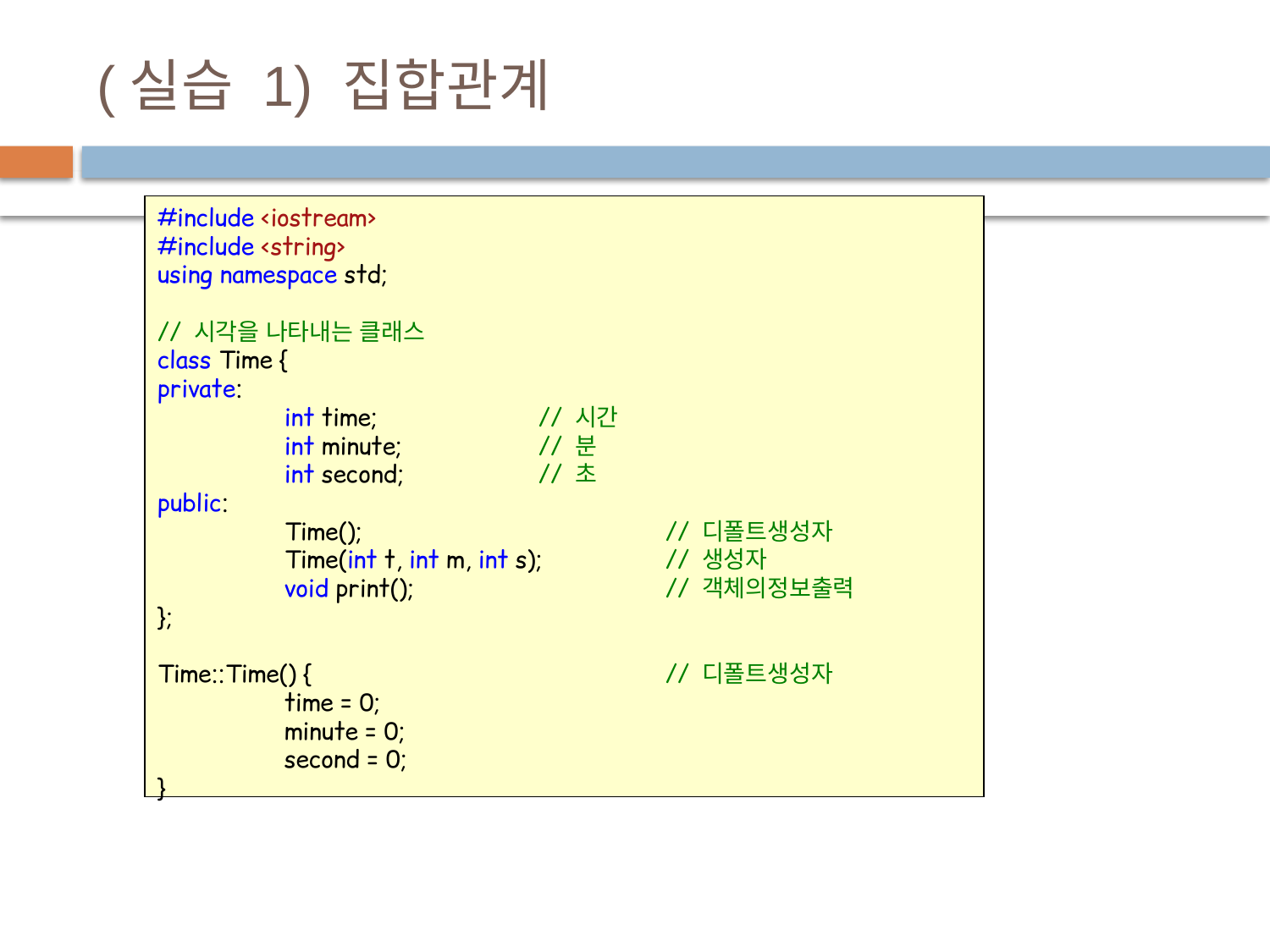

# (실습 1) 집합관계
#include <iostream>
#include <string>
using namespace std;

// 시각을 나타내는 클래스
class Time {
private:
	int time;		// 시간
	int minute;		// 분
	int second;		// 초
public:
	Time();			// 디폴트생성자
	Time(int t, int m, int s);	// 생성자
	void print();		// 객체의정보출력
};

Time::Time() {			// 디폴트생성자
	time = 0;
	minute = 0;
	second = 0;
}